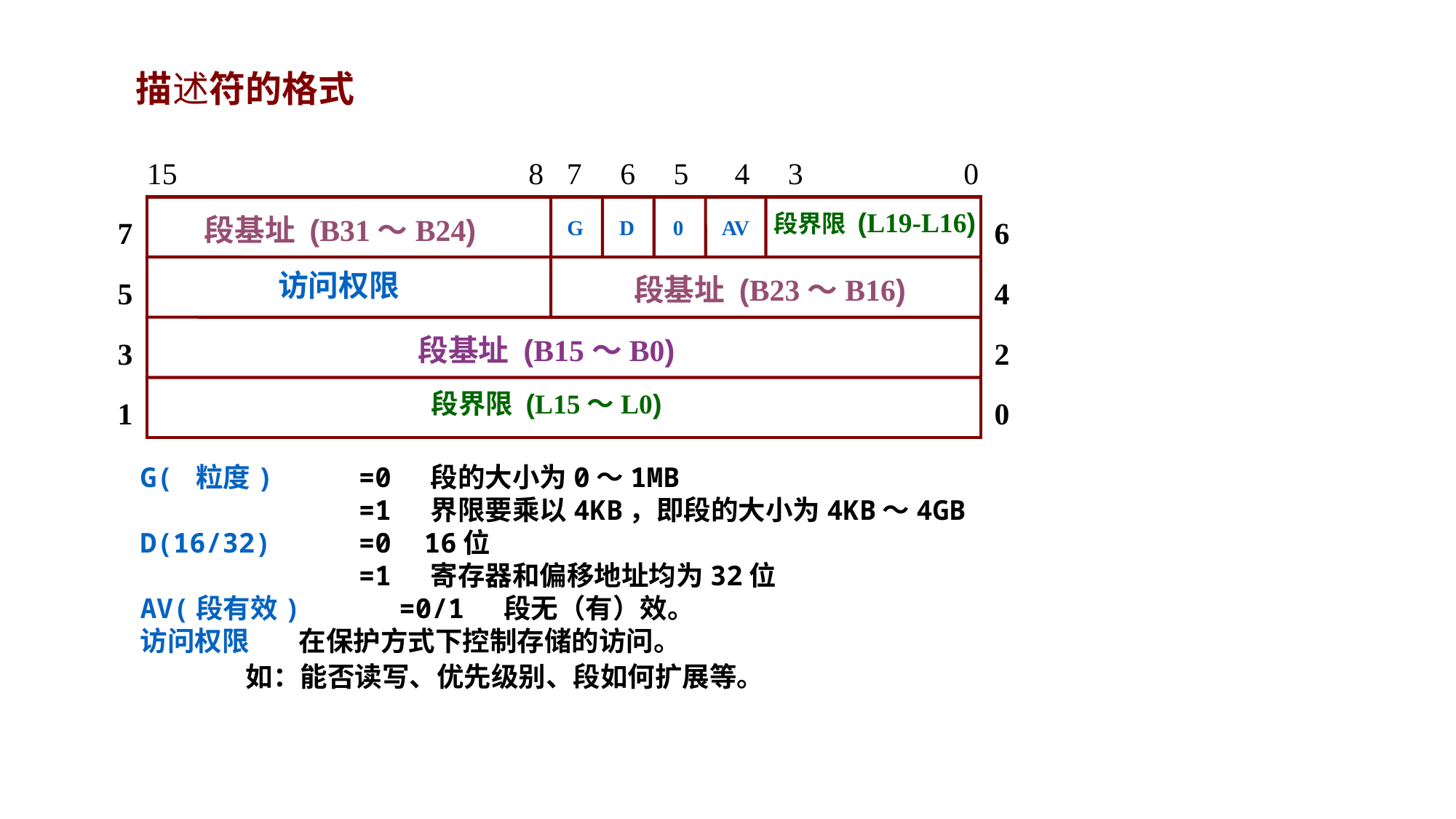

描述符的格式

15                                              8   7     6     5      4     3                     0

段基址 (B31～B24)
段界限 (L19-L16)
7
G
D
0
AV
6

访问权限
段基址 (B23～B16)
5
4

段基址 (B15～B0)
3
2

段界限 (L15～L0)
1
0
G( 粒度) 	=0  段的大小为0～1MB
 	 	=1  界限要乘以4KB，即段的大小为4KB～4GB
D(16/32)   	=0  16位
		=1  寄存器和偏移地址均为32位
AV(段有效)      =0/1  段无（有）效。
访问权限        在保护方式下控制存储的访问。
                如：能否读写、优先级别、段如何扩展等。